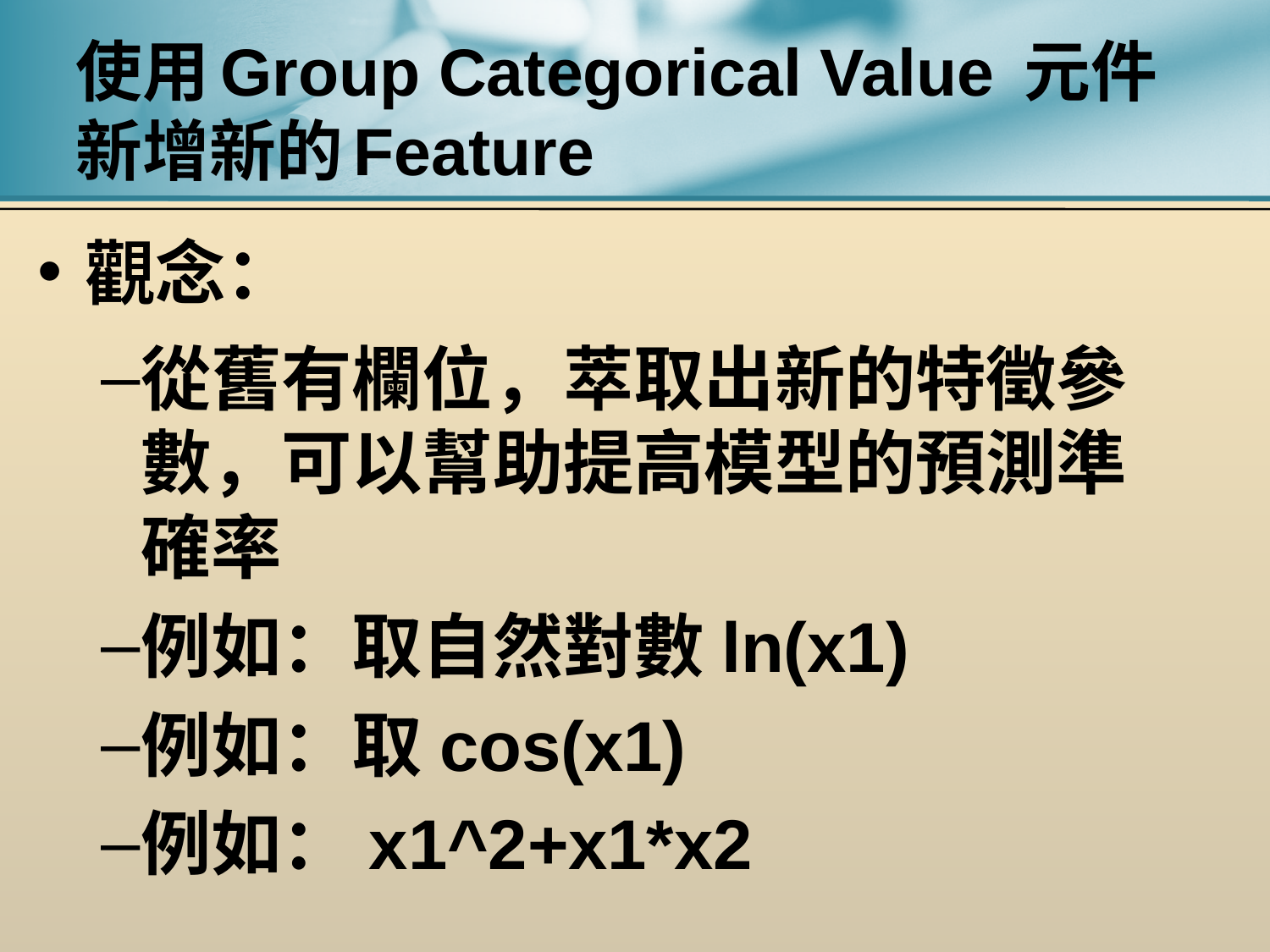

# 使用Group Categorical Value 元件新增新的Feature
觀念：
從舊有欄位，萃取出新的特徵參數，可以幫助提高模型的預測準確率
例如：取自然對數ln(x1)
例如：取cos(x1)
例如：x1^2+x1*x2